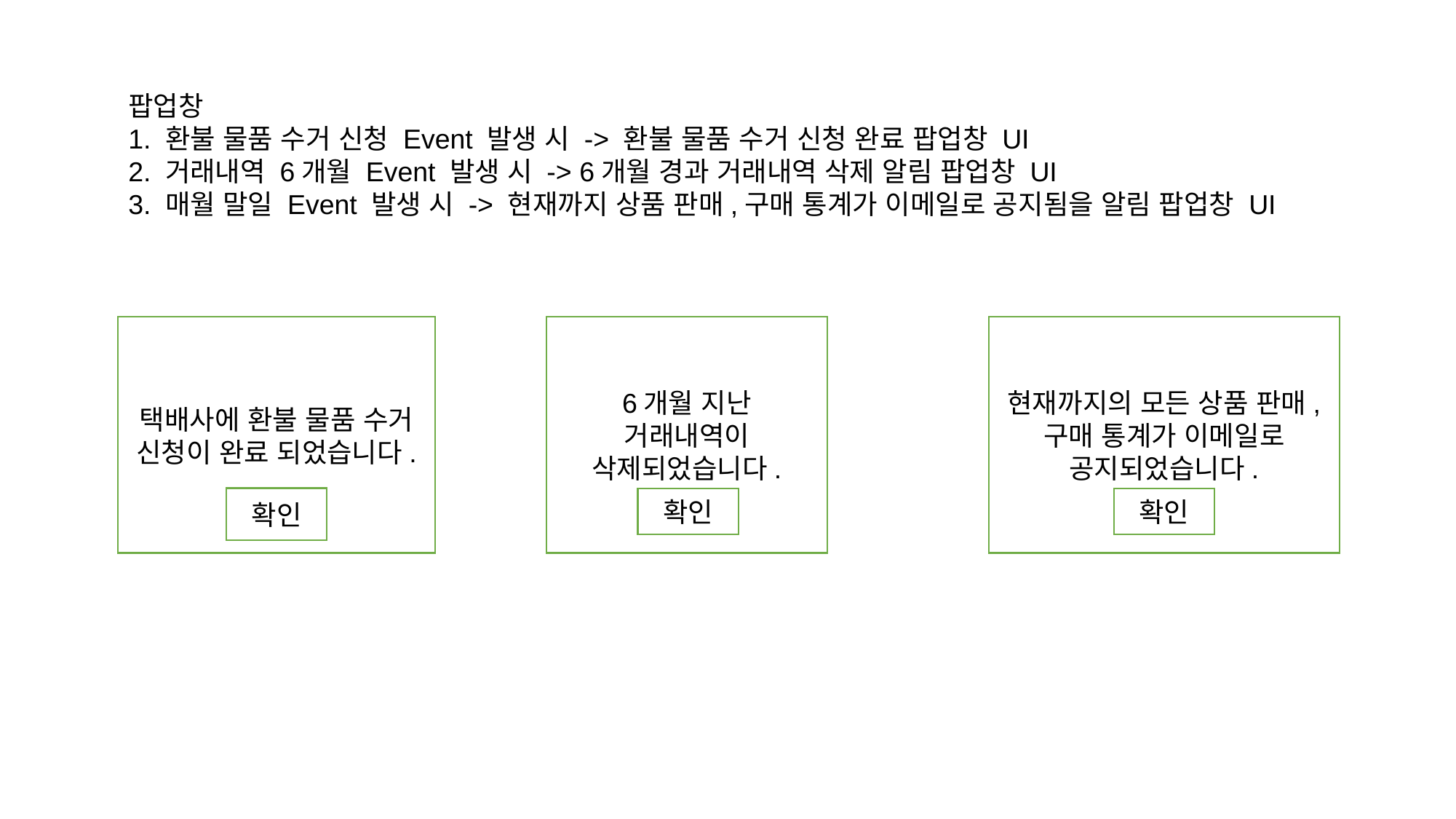

팝업창
1. 환불 물품 수거 신청 Event 발생 시 -> 환불 물품 수거 신청 완료 팝업창 UI
2. 거래내역 6개월 Event 발생 시 -> 6개월 경과 거래내역 삭제 알림 팝업창 UI
3. 매월 말일 Event 발생 시 -> 현재까지 상품 판매,구매 통계가 이메일로 공지됨을 알림 팝업창 UI
택배사에 환불 물품 수거 신청이 완료 되었습니다.
6개월 지난 거래내역이 삭제되었습니다.
현재까지의 모든 상품 판매, 구매 통계가 이메일로 공지되었습니다.
확인
확인
확인